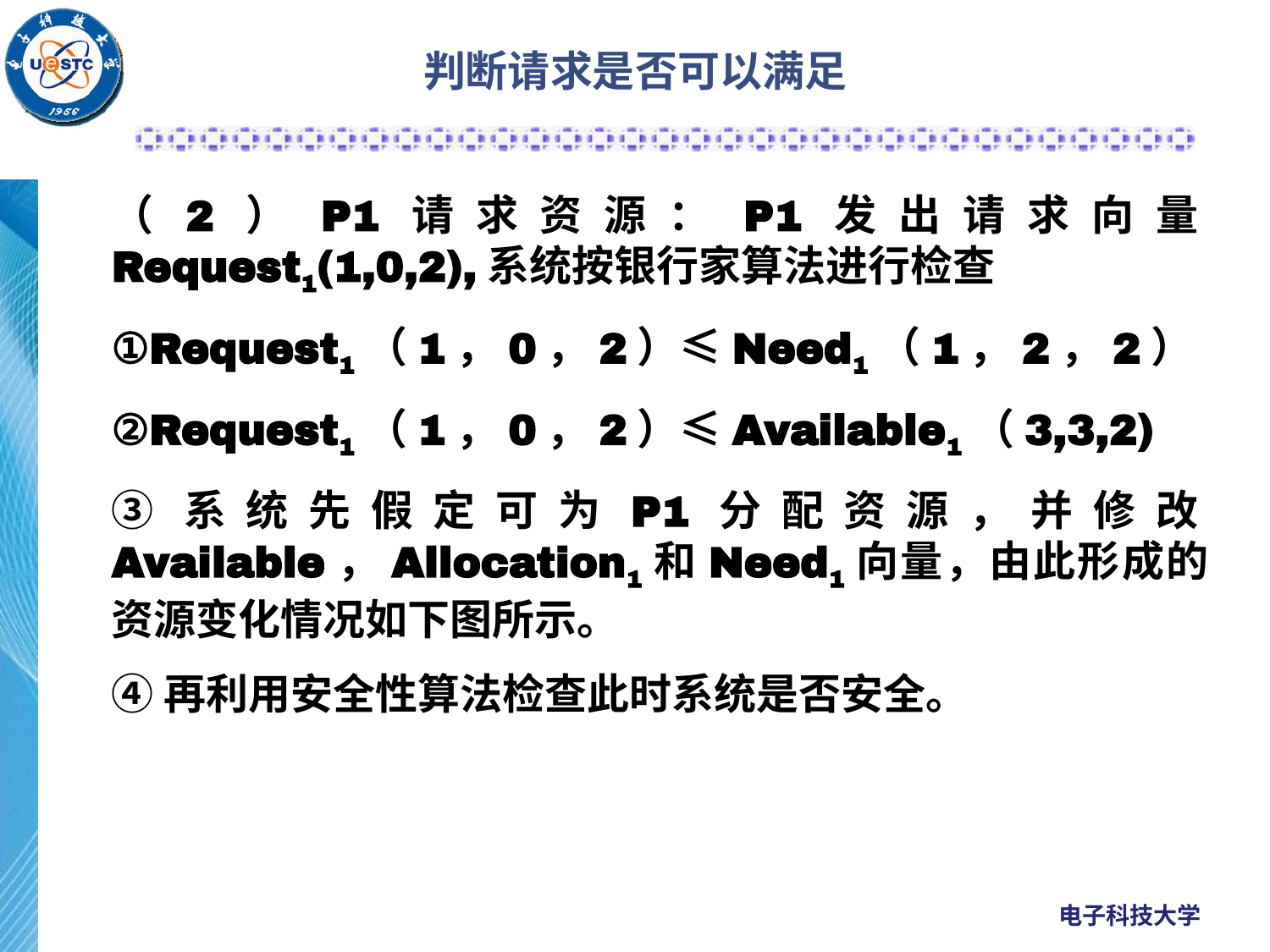

# 判断请求是否可以满足
（2）P1请求资源：P1发出请求向量Request1(1,0,2),系统按银行家算法进行检查
①Request1（1，0，2）≤Need1（1，2，2）
②Request1（1，0，2）≤Available1（3,3,2)
③系统先假定可为P1分配资源，并修改Available，Allocation1和Need1向量，由此形成的资源变化情况如下图所示。
④再利用安全性算法检查此时系统是否安全。